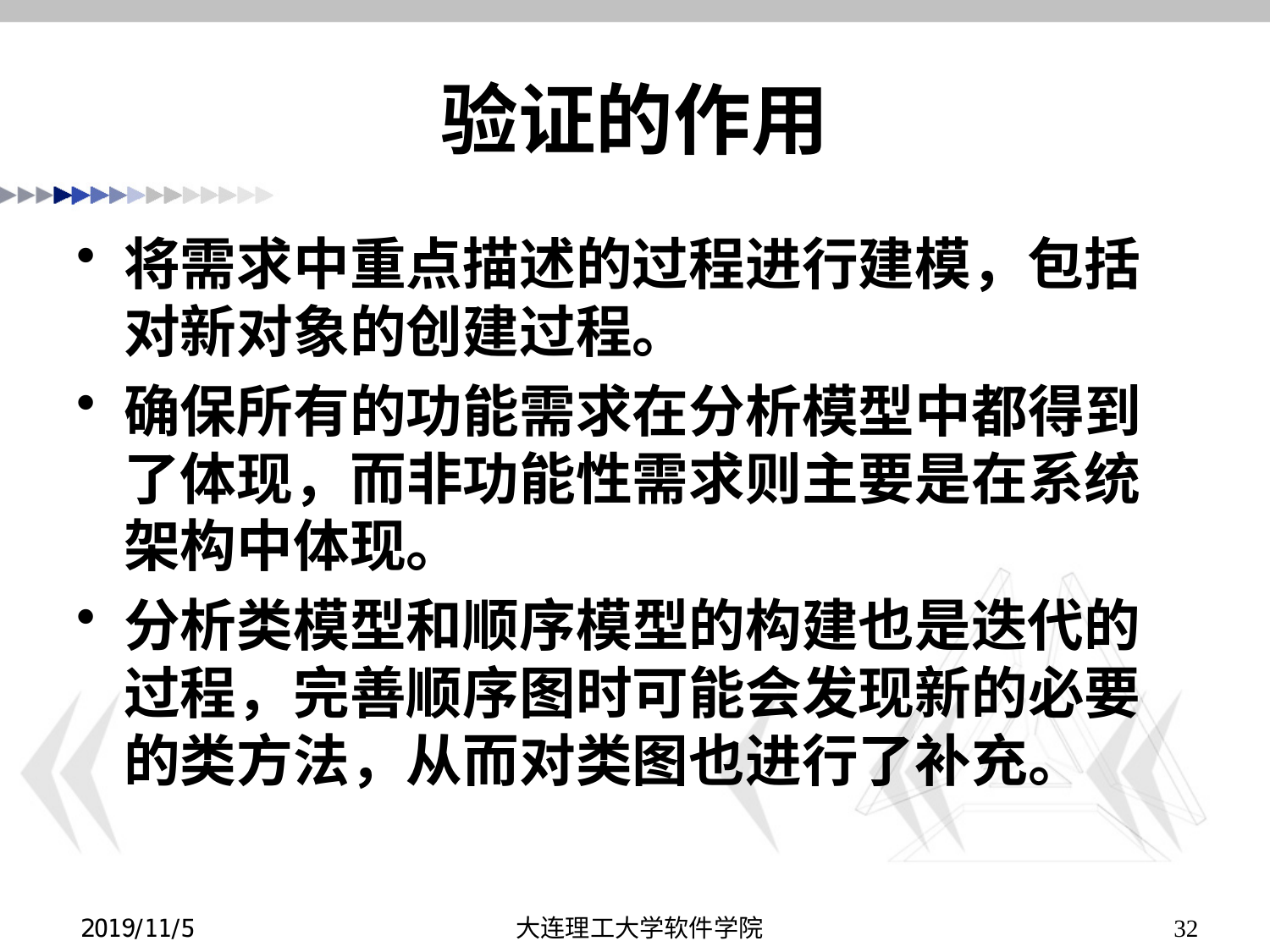

# 验证的作用
将需求中重点描述的过程进行建模，包括对新对象的创建过程。
确保所有的功能需求在分析模型中都得到了体现，而非功能性需求则主要是在系统架构中体现。
分析类模型和顺序模型的构建也是迭代的过程，完善顺序图时可能会发现新的必要的类方法，从而对类图也进行了补充。
2019/11/5
大连理工大学软件学院
32